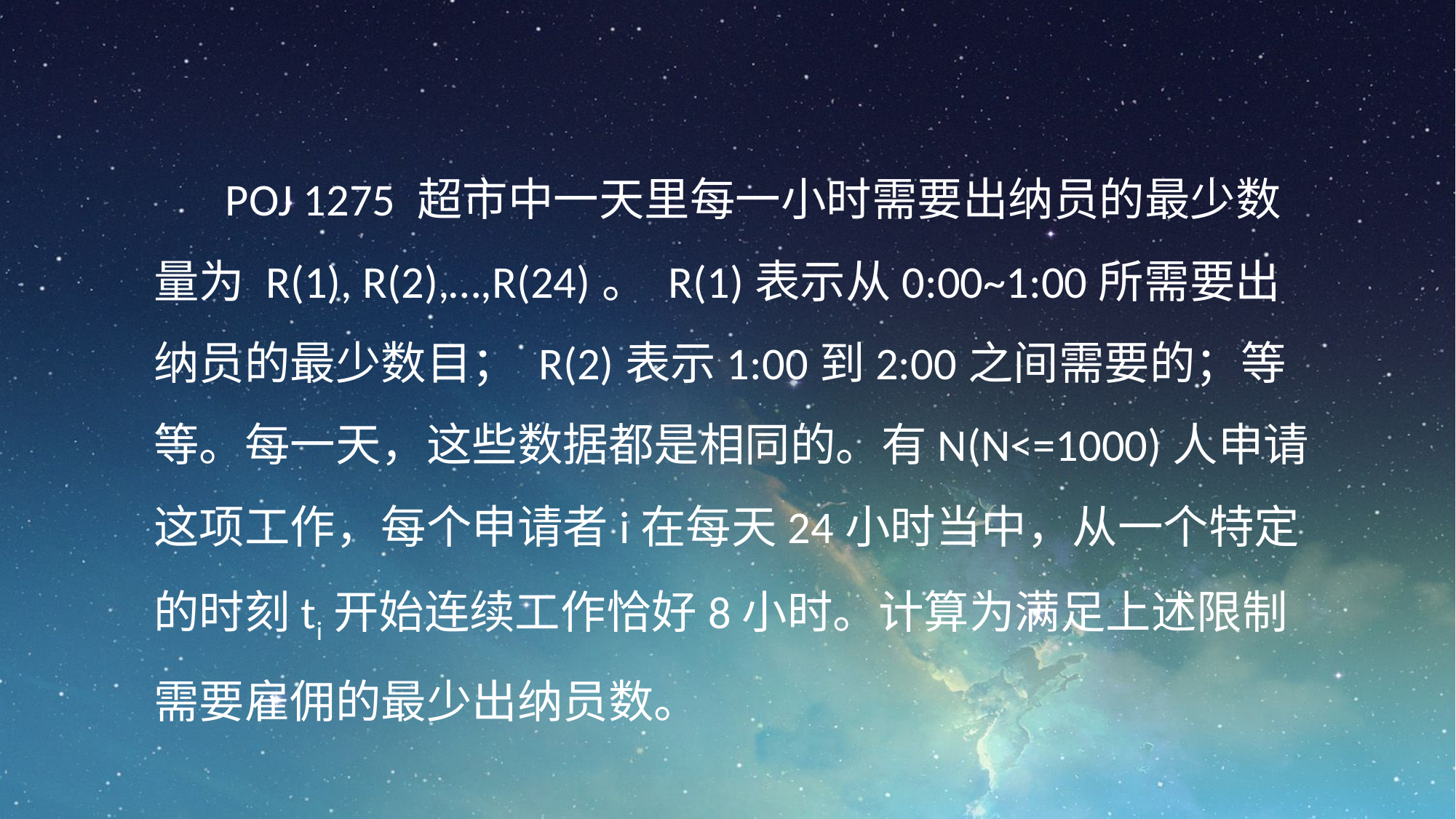

POJ 1275 超市中一天里每一小时需要出纳员的最少数量为 R(1), R(2),…,R(24)。 R(1)表示从0:00~1:00所需要出纳员的最少数目； R(2)表示1:00到2:00之间需要的；等等。每一天，这些数据都是相同的。有N(N<=1000)人申请这项工作，每个申请者i在每天24小时当中，从一个特定的时刻ti开始连续工作恰好8小时。计算为满足上述限制需要雇佣的最少出纳员数。